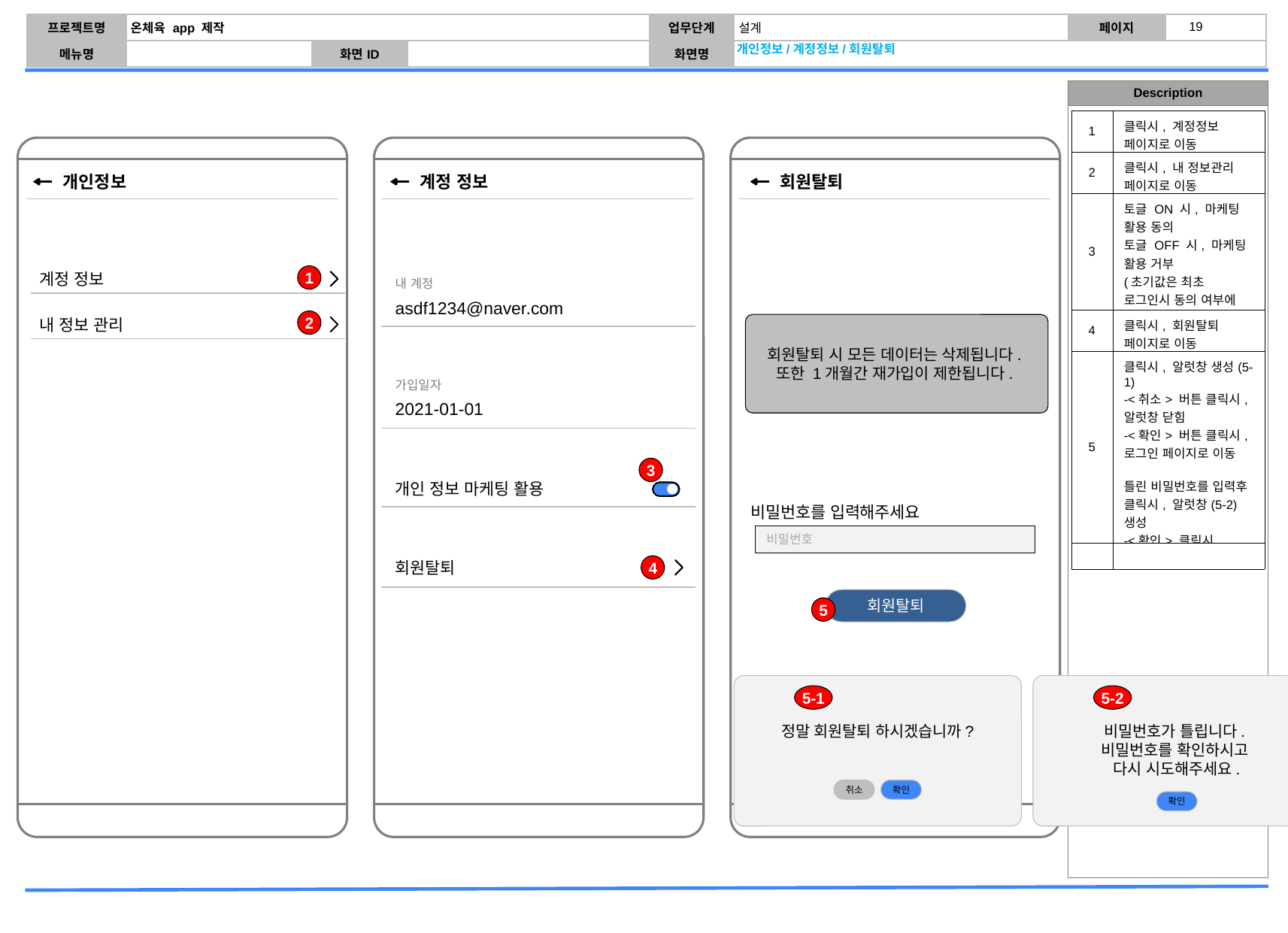

개인정보/계정정보/회원탈퇴
| 1 | 클릭시, 계정정보 페이지로 이동 |
| --- | --- |
| 2 | 클릭시, 내 정보관리 페이지로 이동 |
| 3 | 토글 ON 시, 마케팅 활용 동의 토글 OFF 시, 마케팅 활용 거부 (초기값은 최초 로그인시 동의 여부에 따라) |
| 4 | 클릭시, 회원탈퇴 페이지로 이동 |
| 5 | 클릭시, 알럿창 생성(5-1) -<취소> 버튼 클릭시, 알럿창 닫힘 -<확인> 버튼 클릭시, 로그인 페이지로 이동 틀린 비밀번호를 입력후 클릭시, 알럿창(5-2) 생성 -<확인> 클릭시, 알럿창 닫힘 |
|  |  |
개인정보
계정 정보
회원탈퇴
1
계정 정보

내 계정
asdf1234@naver.com
2
회원탈퇴 시 모든 데이터는 삭제됩니다.
또한 1개월간 재가입이 제한됩니다.
내 정보 관리

가입일자
2021-01-01
3
개인 정보 마케팅 활용

비밀번호를 입력해주세요
비밀번호
4
회원탈퇴

회원탈퇴
5

정말 회원탈퇴 하시겠습니까?

비밀번호가 틀립니다.
비밀번호를 확인하시고
다시 시도해주세요.
5-1
5-2
취소
확인
확인